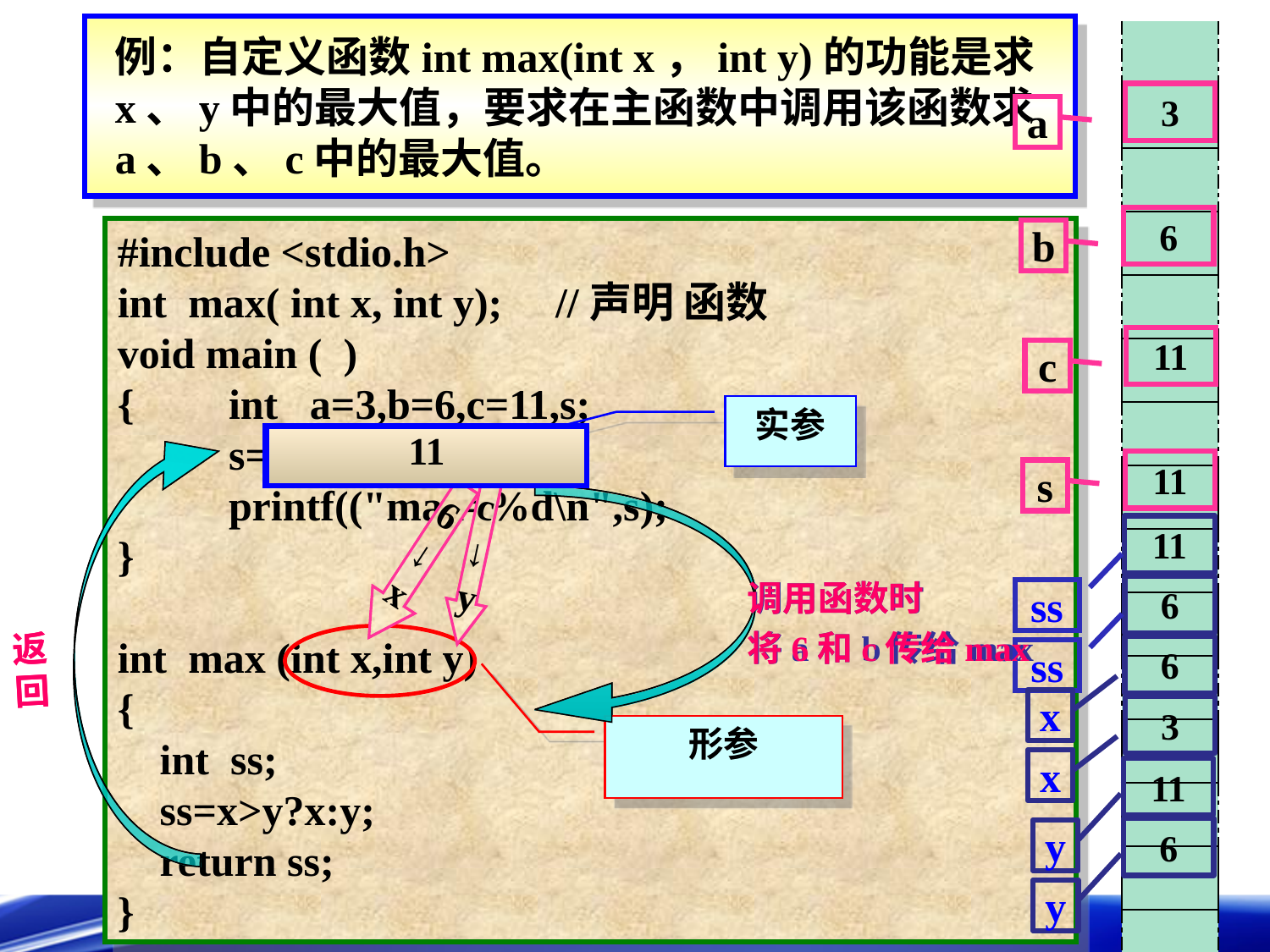

例：自定义函数int max(int x，int y)的功能是求x、y中的最大值，要求在主函数中调用该函数求a、b、c中的最大值。
|  |  |
| --- | --- |
|  |  |
|  |  |
|  |  |
|  |  |
|  |  |
|  |  |
|  |  |
|  |  |
|  |  |
|  |  |
|  |  |
|  |  |
|  |  |
|  |  |
3
a
6
#include <stdio.h>
int  max( int x, int y);     //声明 函数
void main (  )
{  	int   a=3,b=6,c=11,s;
	s=max(max(a,b),c);
	printf(("max=%d\n",s);
}

int  max (int x,int y)
{
    int  ss;
    ss=x>y?x:y;
    return ss;
}
b
11
c
实参

返回

返回
max(6,c);
11

11
s
6
↓
x
a
↓
x
c
↓
y
b
↓
y

调用函数时
将6和c传给max

调用函数时
将a和b传给max
11
6
ss

6
ss
x
3
形参
x
11
6
y
y